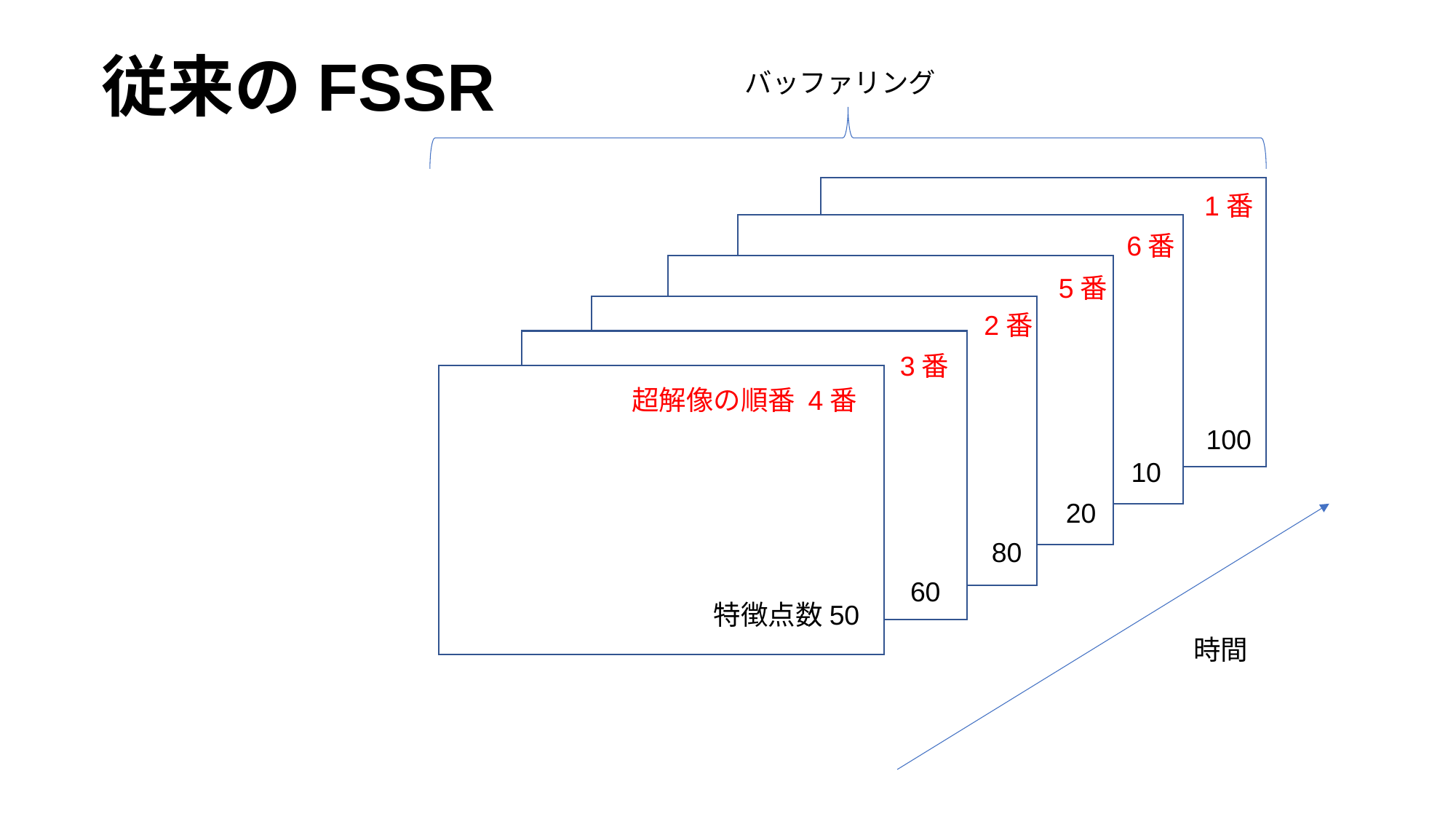

従来のFSSR
バッファリング

1番

6番

5番

2番

3番

超解像の順番 4番
100
10
20
80
60
特徴点数50
時間